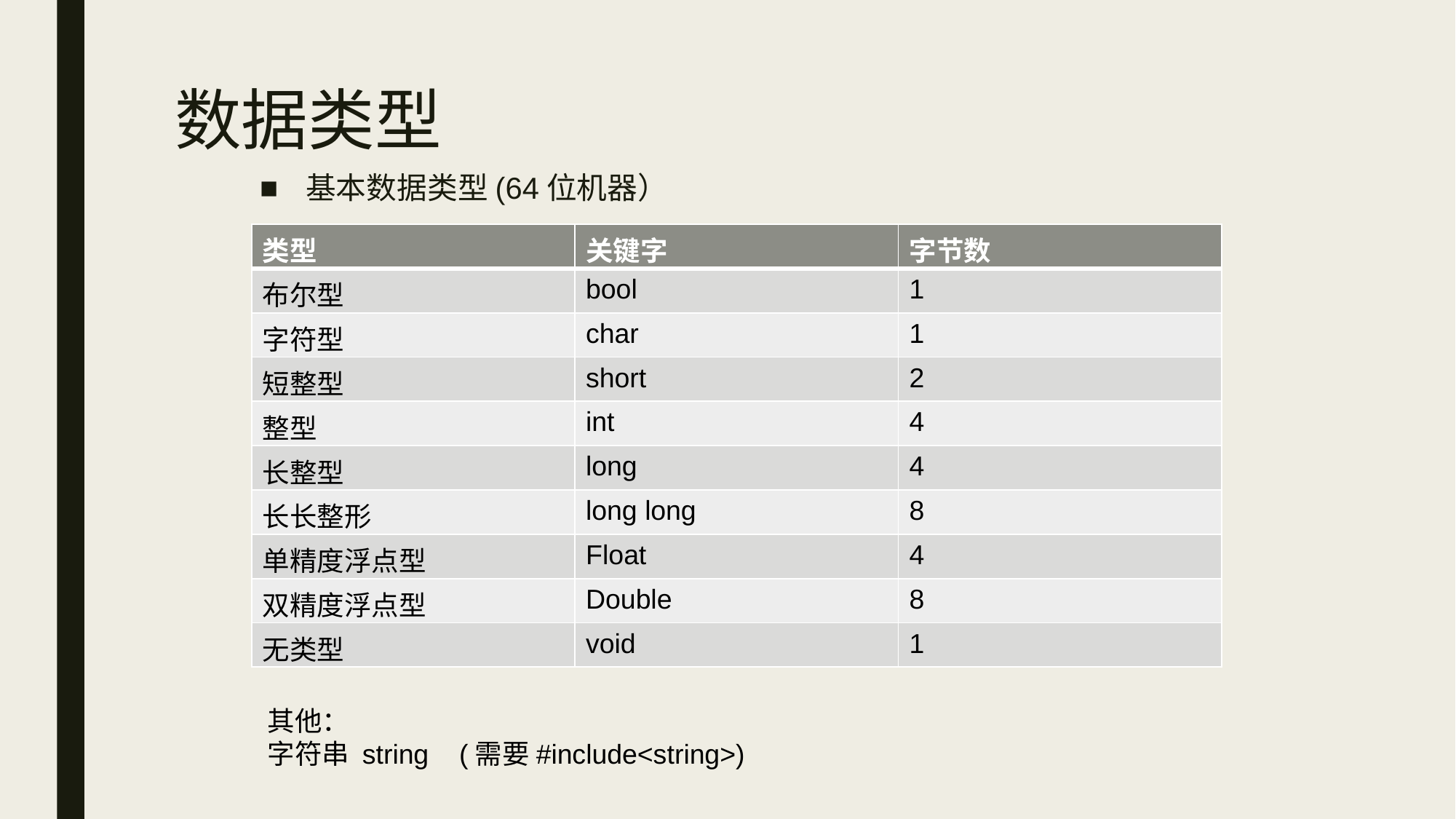

# 数据类型
基本数据类型(64位机器）

| 类型 | 关键字 | 字节数 |
| --- | --- | --- |
| 布尔型 | bool | 1 |
| 字符型 | char | 1 |
| 短整型 | short | 2 |
| 整型 | int | 4 |
| 长整型 | long | 4 |
| 长长整形 | long long | 8 |
| 单精度浮点型 | Float | 4 |
| 双精度浮点型 | Double | 8 |
| 无类型 | void | 1 |
其他：
字符串 string    (需要#include<string>)